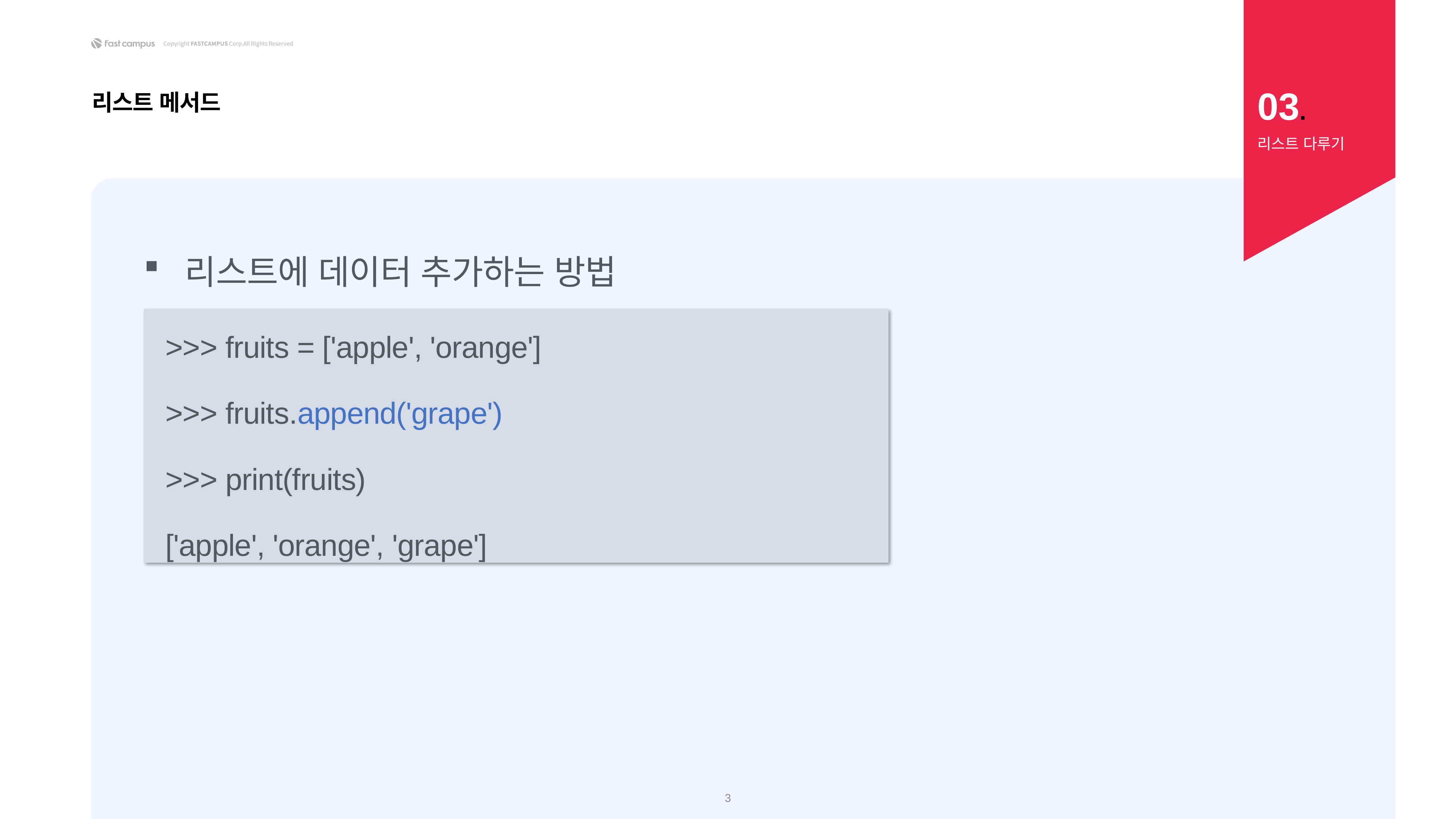

03.
리스트 메서드
리스트 다루기

리스트에 데이터 추가하는 방법
>>> fruits = ['apple', 'orange']
>>> fruits.append('grape')
>>> print(fruits)
['apple', 'orange', 'grape']
3